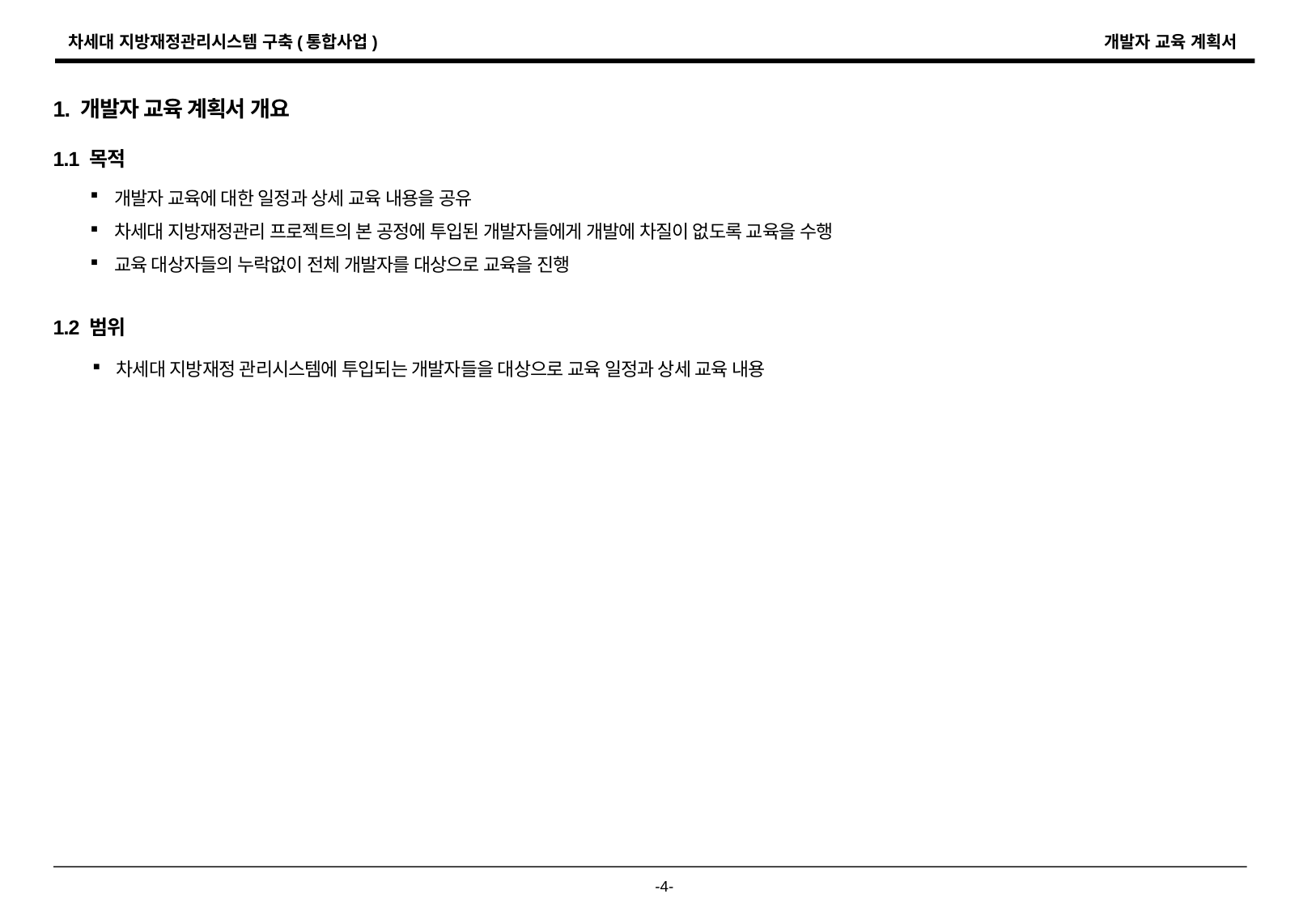

1. 개발자 교육 계획서 개요
1.1 목적
개발자 교육에 대한 일정과 상세 교육 내용을 공유
차세대 지방재정관리 프로젝트의 본 공정에 투입된 개발자들에게 개발에 차질이 없도록 교육을 수행
교육 대상자들의 누락없이 전체 개발자를 대상으로 교육을 진행
1.2 범위
차세대 지방재정 관리시스템에 투입되는 개발자들을 대상으로 교육 일정과 상세 교육 내용